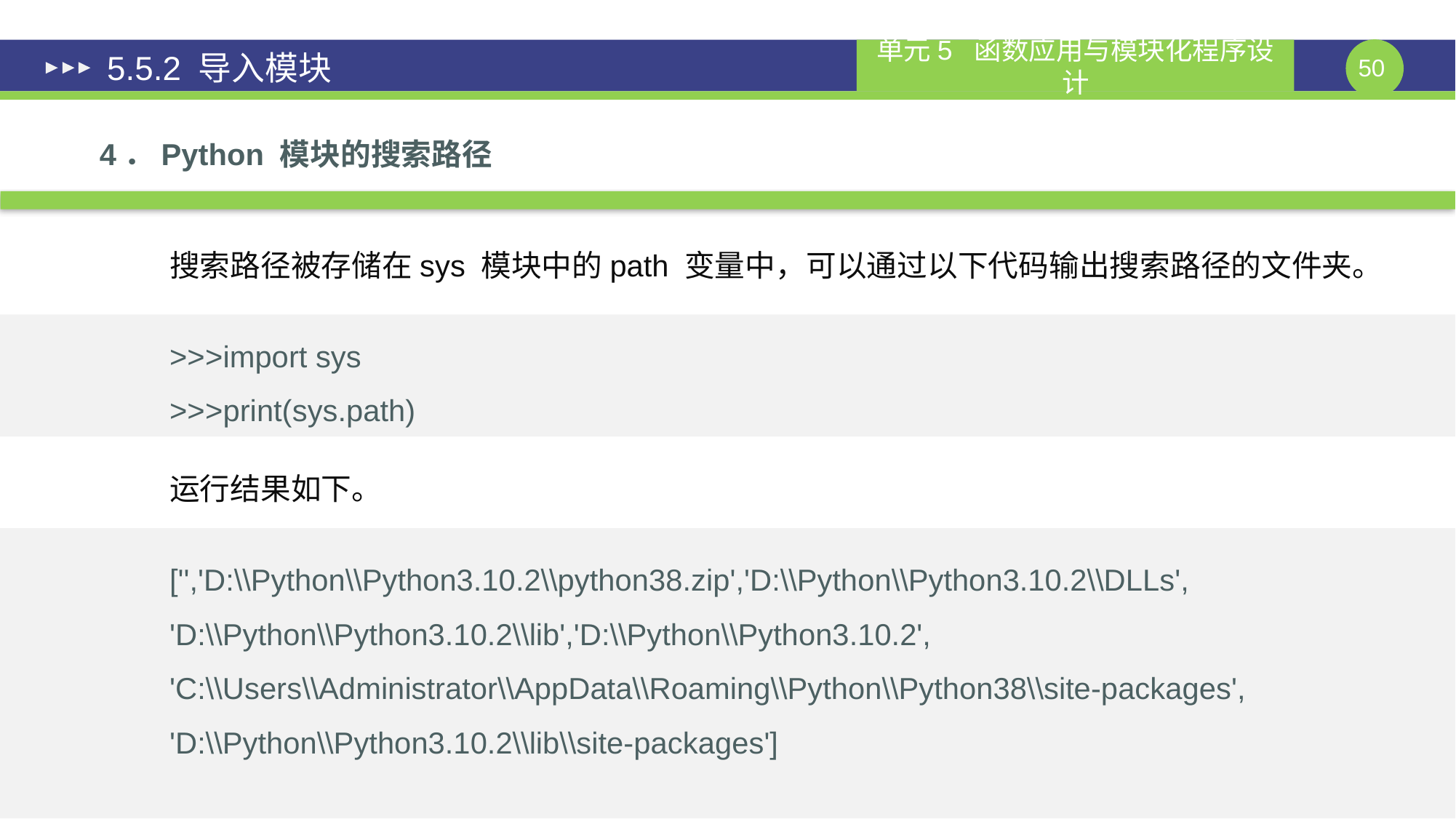

# 5.5.2 导入模块
4．Python 模块的搜索路径

搜索路径被存储在sys 模块中的path 变量中，可以通过以下代码输出搜索路径的文件夹。

>>>import sys
>>>print(sys.path)
运行结果如下。

['','D:\\Python\\Python3.10.2\\python38.zip','D:\\Python\\Python3.10.2\\DLLs',
'D:\\Python\\Python3.10.2\\lib','D:\\Python\\Python3.10.2',
'C:\\Users\\Administrator\\AppData\\Roaming\\Python\\Python38\\site-packages',
'D:\\Python\\Python3.10.2\\lib\\site-packages']